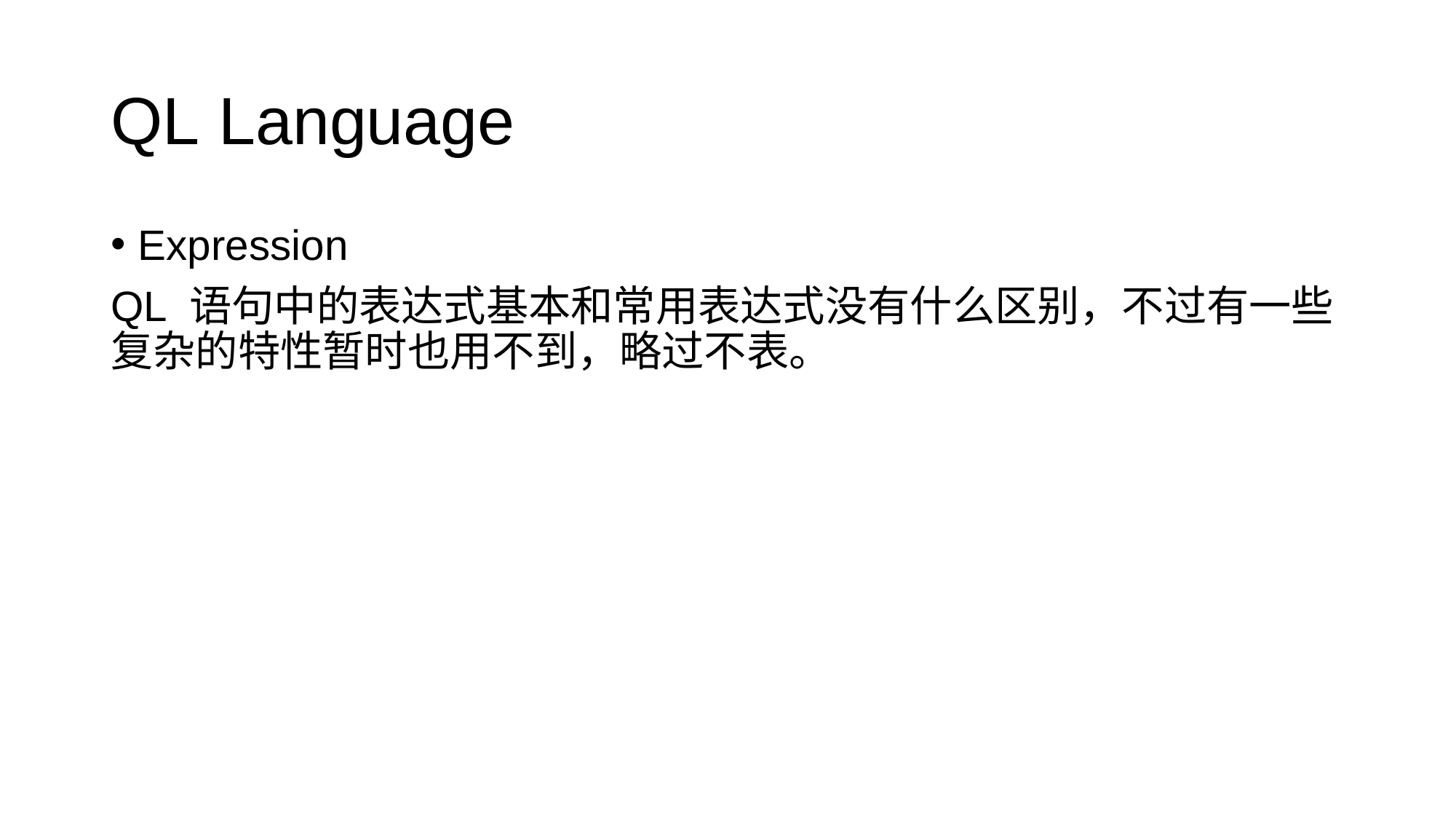

# QL Language
Expression
QL 语句中的表达式基本和常用表达式没有什么区别，不过有一些复杂的特性暂时也用不到，略过不表。